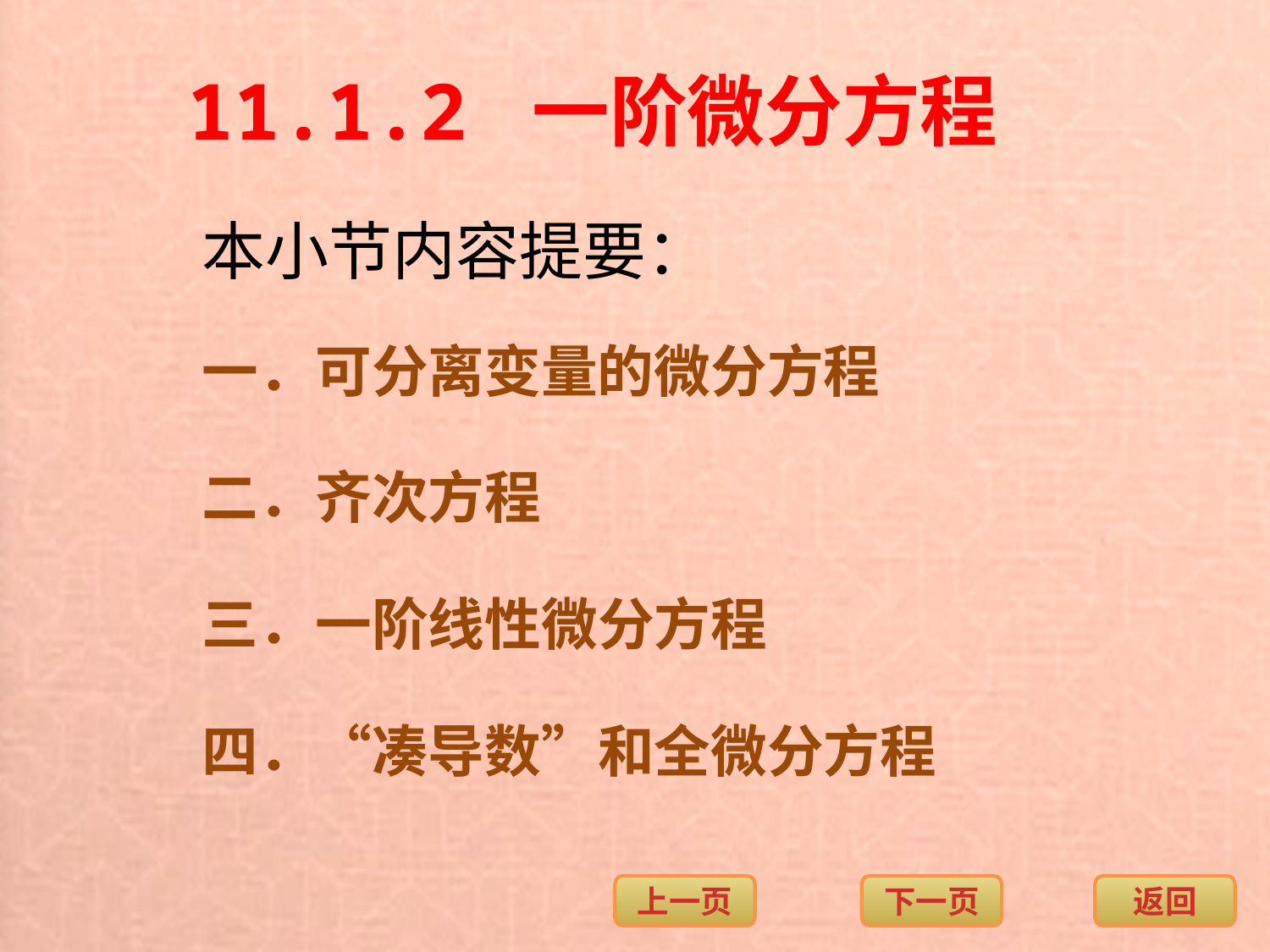

11.1.2 一阶微分方程
本小节内容提要：
一．可分离变量的微分方程
二．齐次方程
三．一阶线性微分方程
四．“凑导数”和全微分方程